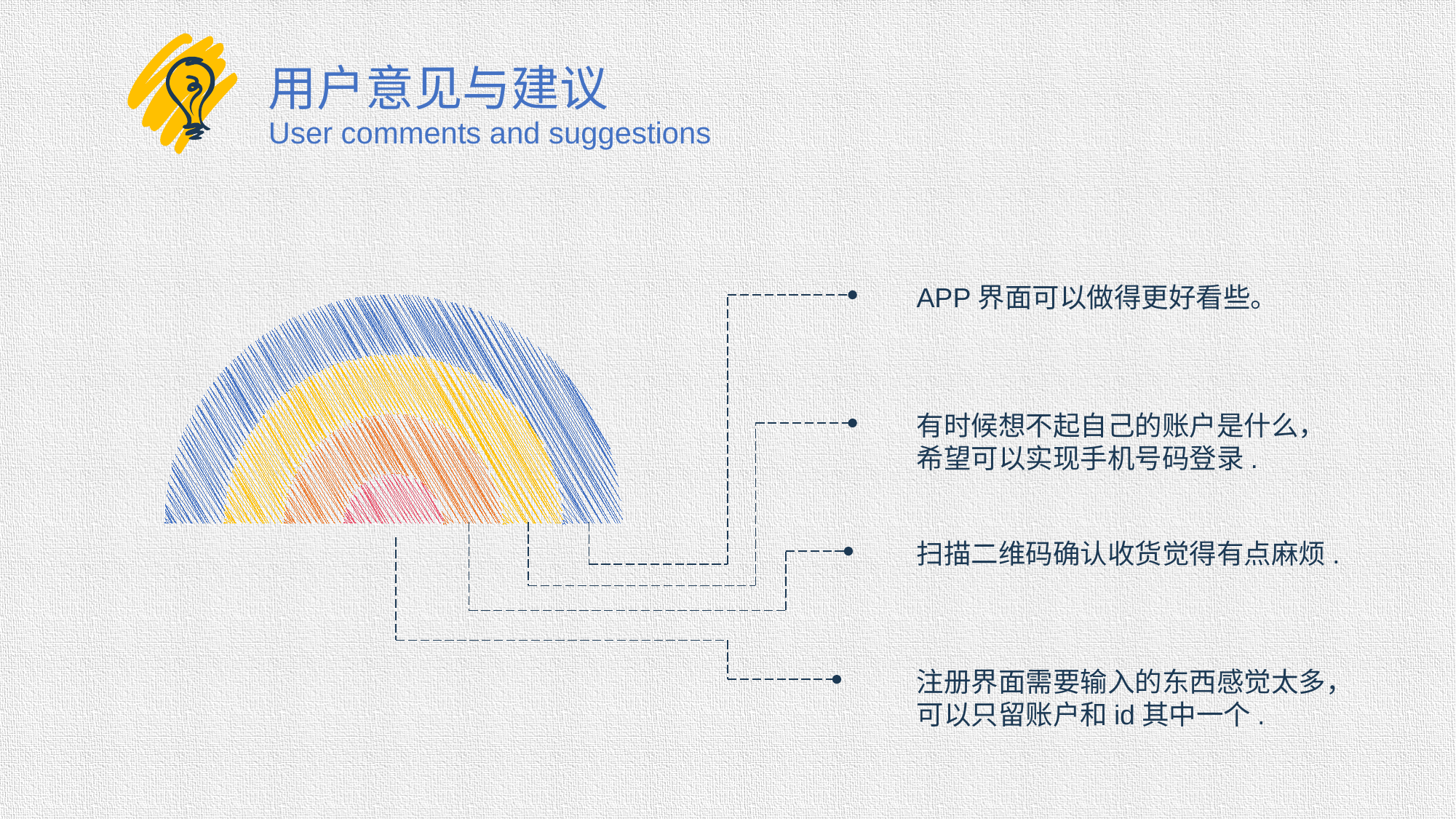

用户意见与建议
User comments and suggestions

APP界面可以做得更好看些。

有时候想不起自己的账户是什么，希望可以实现手机号码登录.

扫描二维码确认收货觉得有点麻烦.
注册界面需要输入的东西感觉太多，可以只留账户和id其中一个.